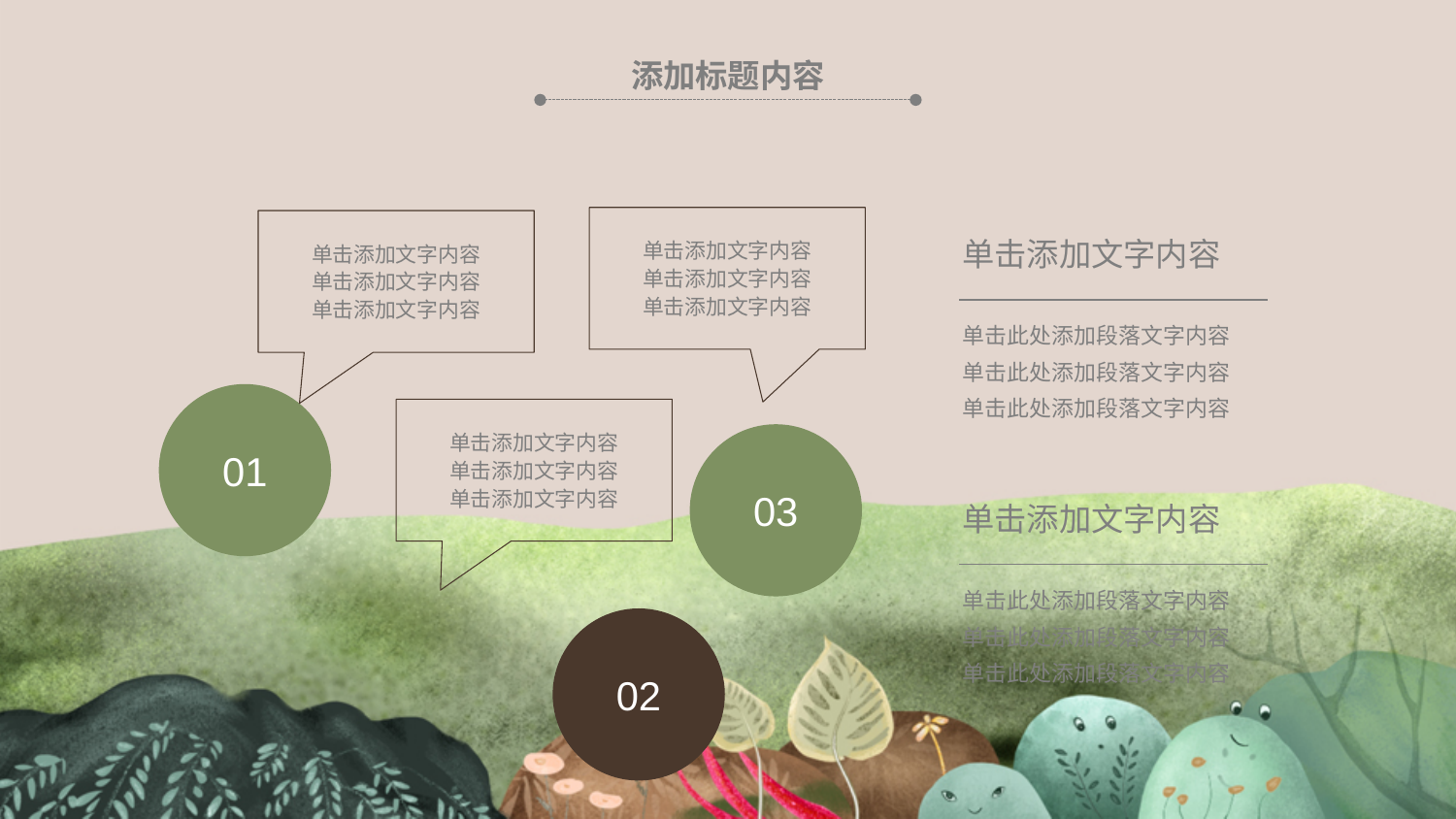

添加标题内容

单击添加文字内容
单击添加文字内容
单击添加文字内容

单击添加文字内容
单击添加文字内容
单击添加文字内容

单击添加文字内容
单击此处添加段落文字内容
单击此处添加段落文字内容
单击此处添加段落文字内容
01

单击添加文字内容
单击添加文字内容
单击添加文字内容

03
单击添加文字内容
单击此处添加段落文字内容
单击此处添加段落文字内容
单击此处添加段落文字内容
02